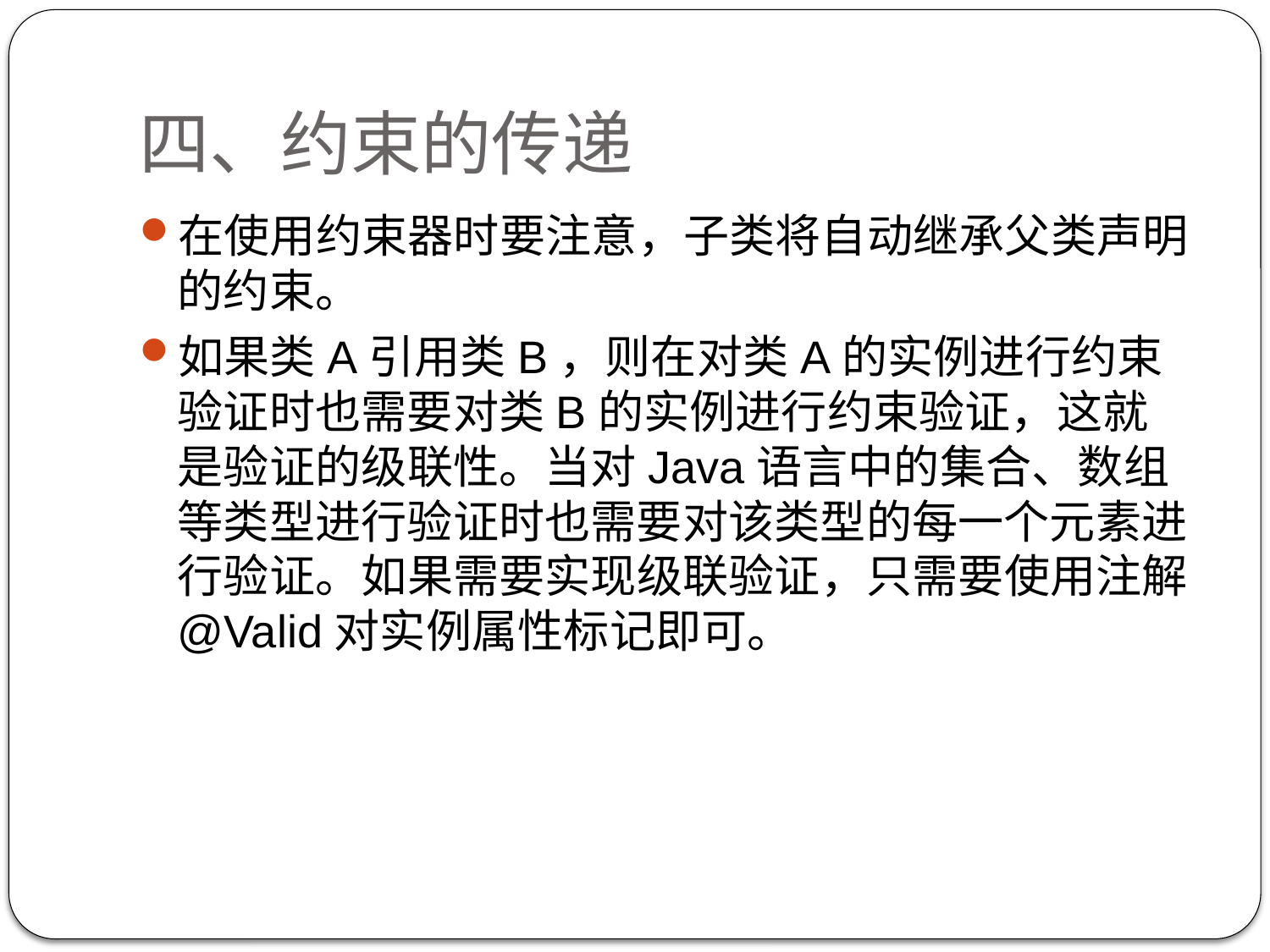

# 四、约束的传递
在使用约束器时要注意，子类将自动继承父类声明的约束。
如果类A引用类B，则在对类A的实例进行约束验证时也需要对类B的实例进行约束验证，这就是验证的级联性。当对Java语言中的集合、数组等类型进行验证时也需要对该类型的每一个元素进行验证。如果需要实现级联验证，只需要使用注解@Valid对实例属性标记即可。